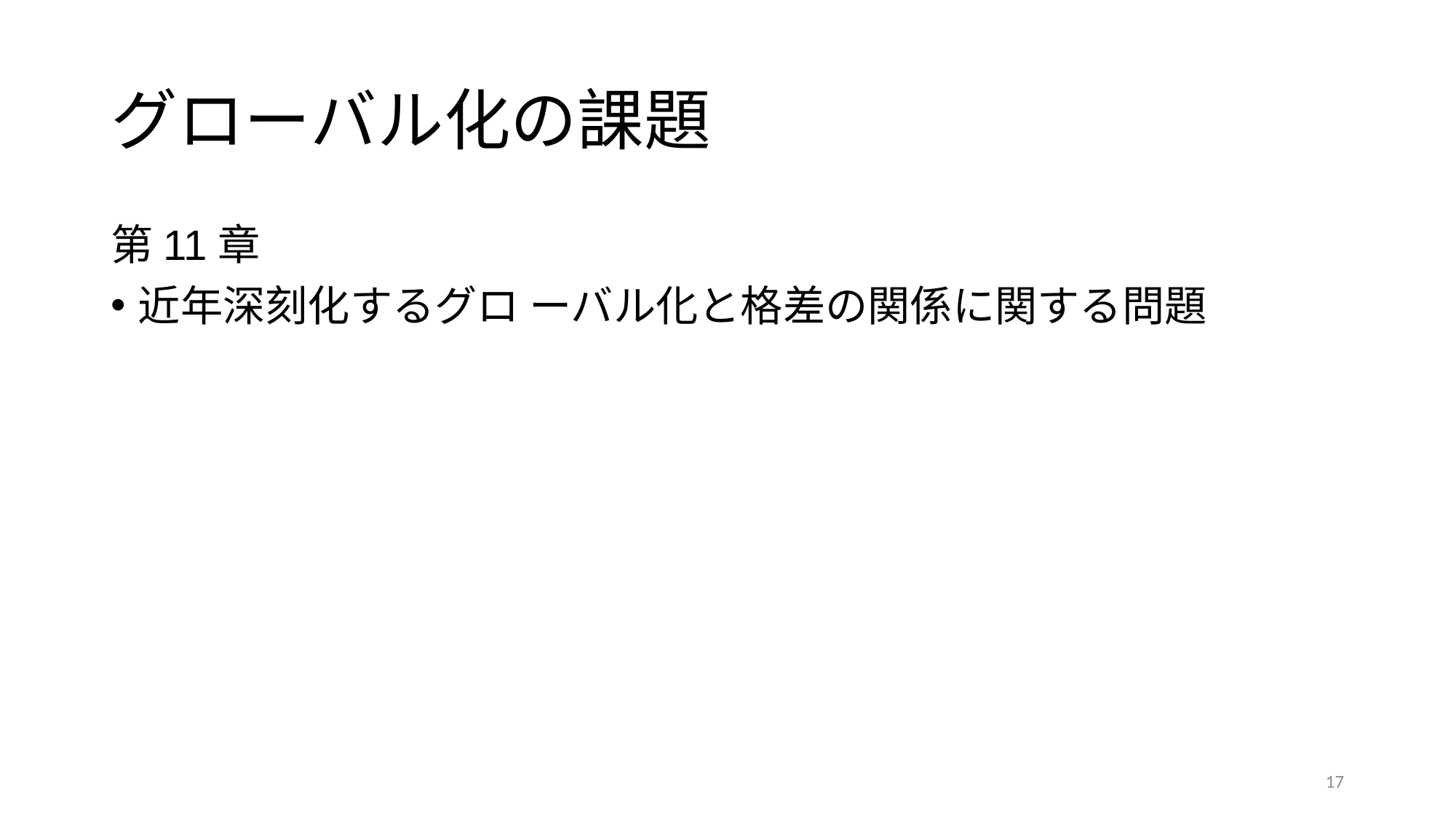

# グローバル化の課題
第11章
近年深刻化するグロ ーバル化と格差の関係に関する問題
17